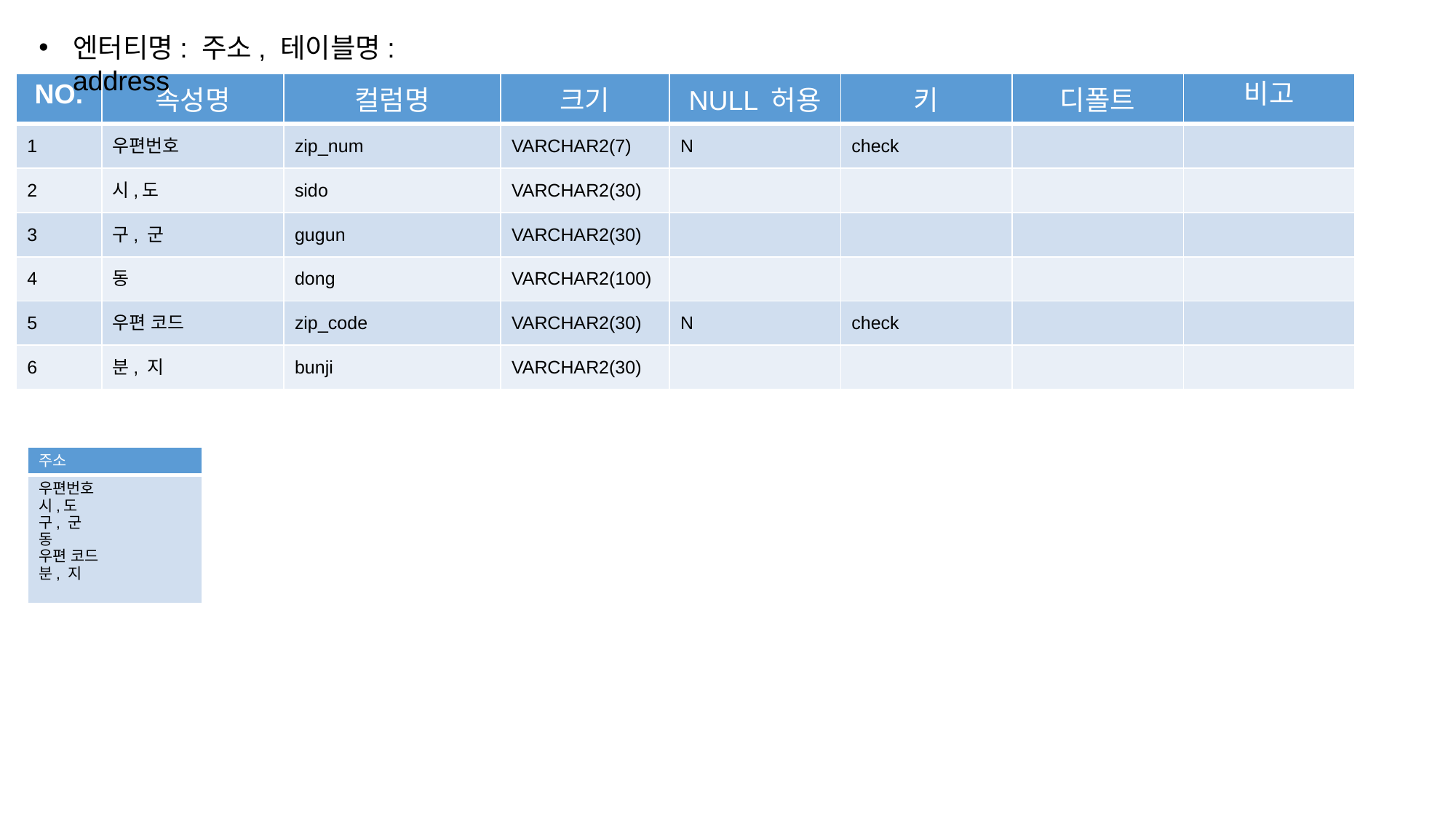

엔터티명: 주소, 테이블명: address
| NO. | 속성명 | 컬럼명 | 크기 | NULL 허용 | 키 | 디폴트 | 비고 |
| --- | --- | --- | --- | --- | --- | --- | --- |
| 1 | 우편번호 | zip\_num | VARCHAR2(7) | N | check |  |  |
| 2 | 시,도 | sido | VARCHAR2(30) |  |  |  |  |
| 3 | 구, 군 | gugun | VARCHAR2(30) |  |  |  |  |
| 4 | 동 | dong | VARCHAR2(100) |  |  |  |  |
| 5 | 우편 코드 | zip\_code | VARCHAR2(30) | N | check |  |  |
| 6 | 분, 지 | bunji | VARCHAR2(30) |  |  |  |  |
| 주소 |
| --- |
| 우편번호 시,도 구, 군 동 우편 코드 분, 지 |